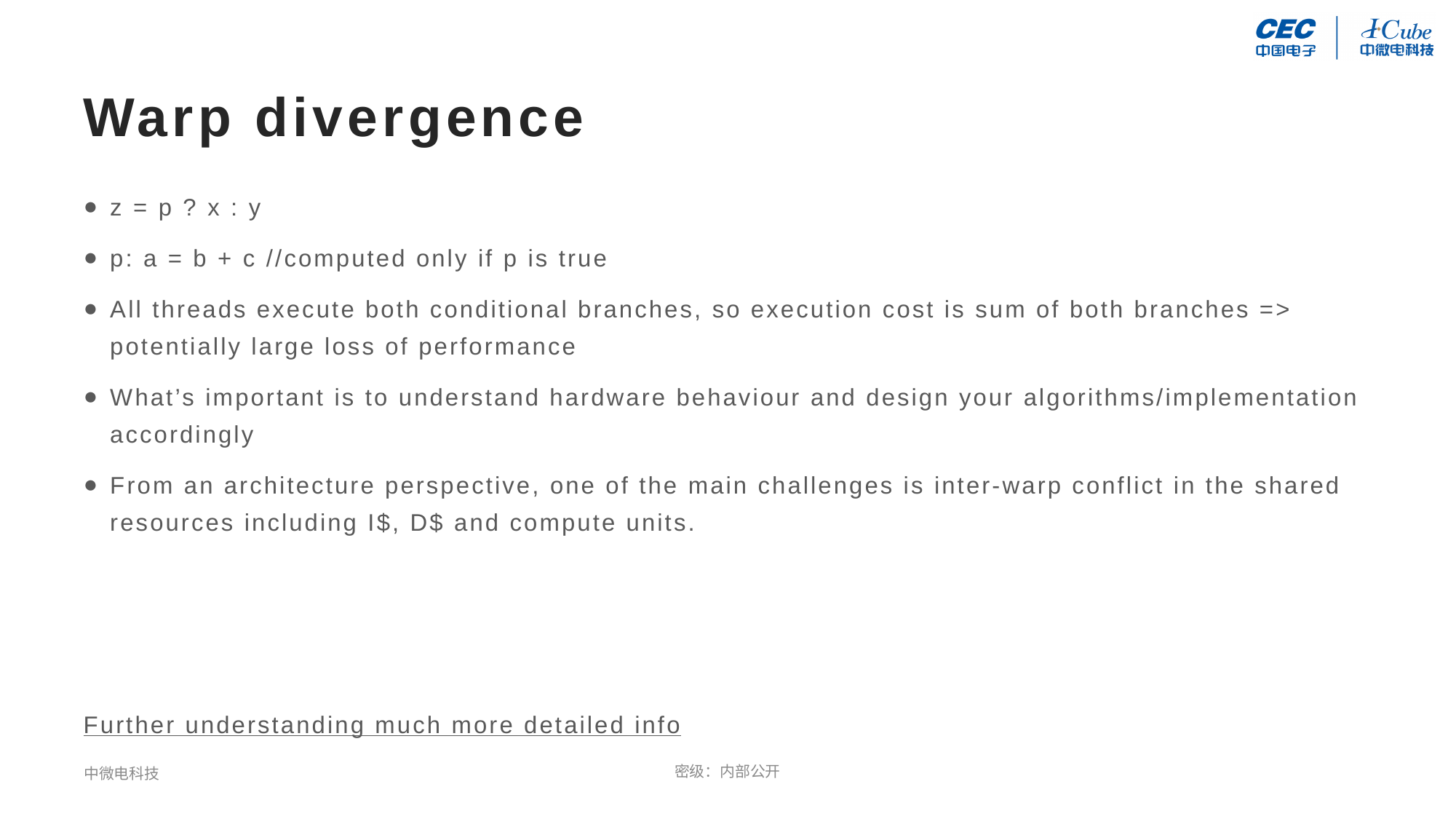

# Warp divergence
z = p ? x : y
p: a = b + c //computed only if p is true
All threads execute both conditional branches, so execution cost is sum of both branches => potentially large loss of performance
What’s important is to understand hardware behaviour and design your algorithms/implementation accordingly
From an architecture perspective, one of the main challenges is inter-warp conflict in the shared resources including I$, D$ and compute units.

Further understanding much more detailed info
中微电科技
密级：内部公开
44